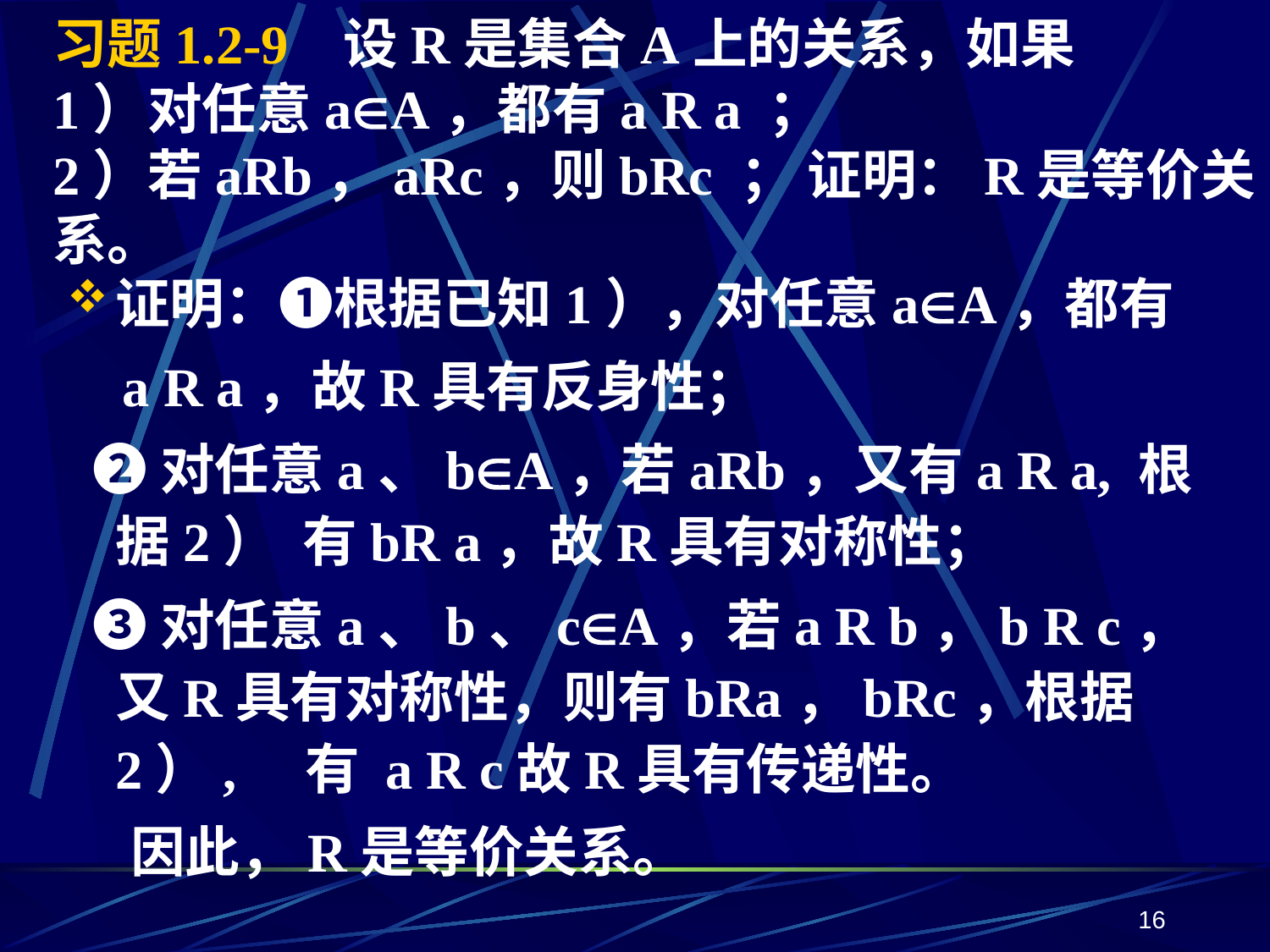

# 习题1.2-9   设R是集合A上的关系，如果 1）对任意a∈A，都有a R a ； 2）若aRb，aRc，则bRc ； 证明：R是等价关系。
证明：❶根据已知1），对任意a∈A，都有
    a R a，故R具有反身性；
  ❷对任意a、b∈A，若aRb，又有a R a, 根据2）  有bR a，故R具有对称性；
  ❸对任意a、b、c∈A，若a R b，b R c，又R具有对称性，则有bRa，bRc，根据2）,    有 a R c故R具有传递性。
    因此，R是等价关系。

16